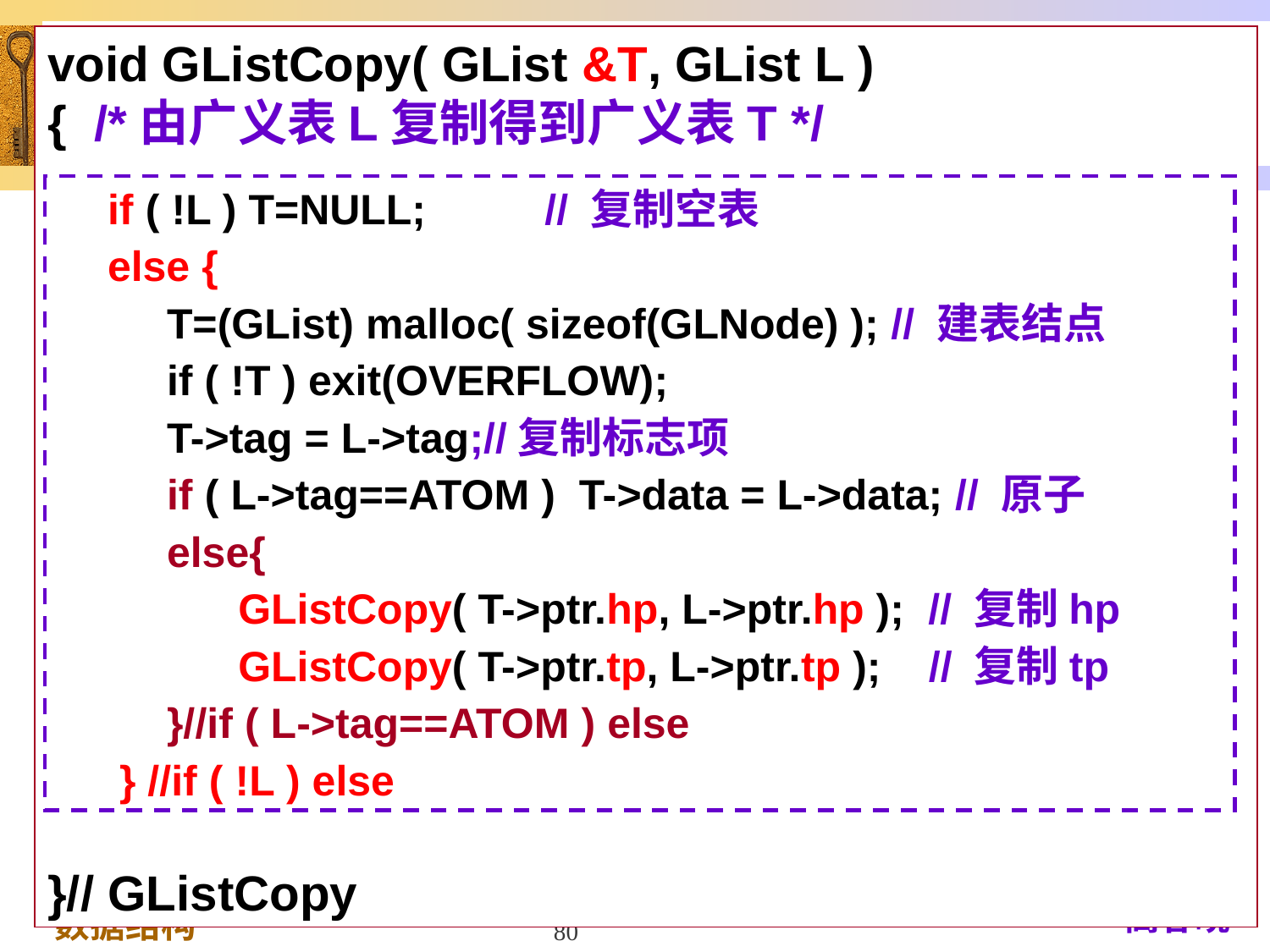

void GListCopy( GList &T, GList L )
{  /*由广义表L复制得到广义表T */

}// GListCopy
 if ( !L ) T=NULL;          // 复制空表
 else {
      T=(GList) malloc( sizeof(GLNode) ); // 建表结点
      if ( !T ) exit(OVERFLOW);
      T->tag = L->tag;//复制标志项
      if ( L->tag==ATOM )  T->data = L->data; // 原子
      else{
            GListCopy( T->ptr.hp, L->ptr.hp );  // 复制hp
            GListCopy( T->ptr.tp, L->ptr.tp );    // 复制tp
      }//if ( L->tag==ATOM ) else
  } //if ( !L ) else
80